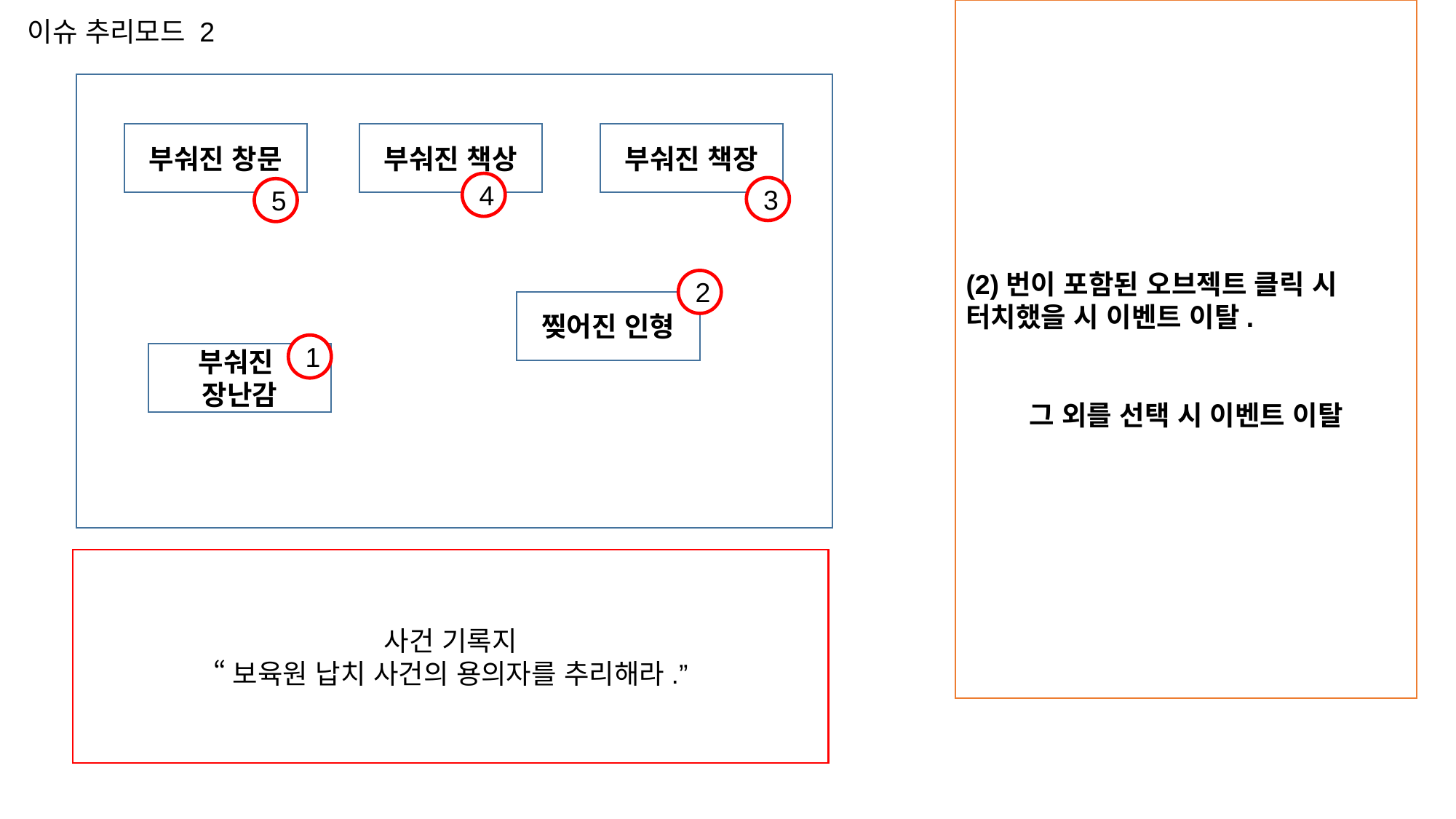

(2)번이 포함된 오브젝트 클릭 시
터치했을 시 이벤트 이탈.

그 외를 선택 시 이벤트 이탈
이슈 추리모드 2

부숴진 창문
부숴진 책상
부숴진 책장
4
3
5
2
찢어진 인형
1
부숴진
장난감
사건 기록지
“보육원 납치 사건의 용의자를 추리해라.”